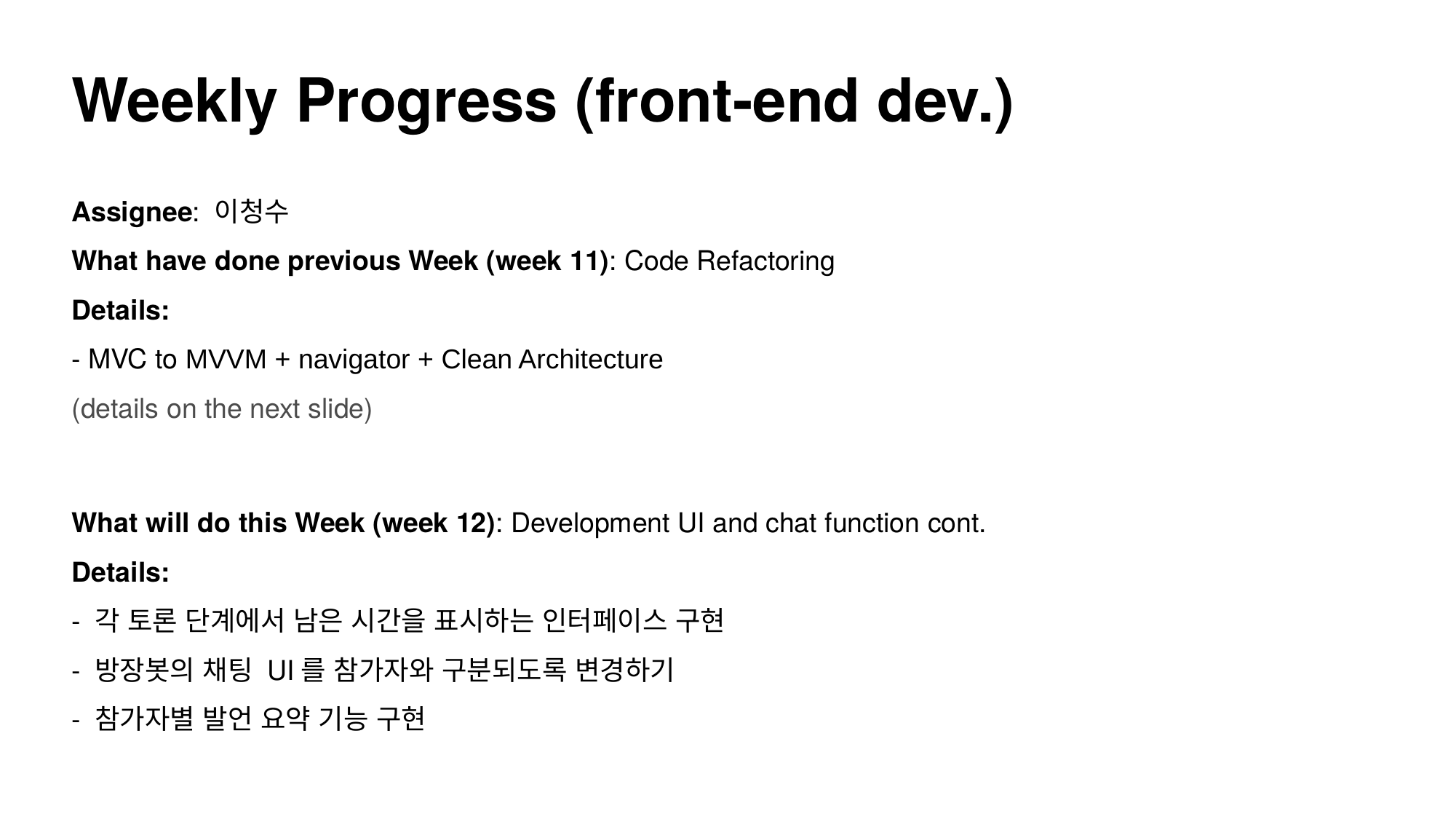

Weekly Progress (front-end dev.)
Assignee: 이청수
What have done previous Week (week 11): Code Refactoring
Details:
- MVC to MVVM + navigator + Clean Architecture
(details on the next slide)

What will do this Week (week 12): Development UI and chat function cont.
Details:
- 각 토론 단계에서 남은 시간을 표시하는 인터페이스 구현
- 방장봇의 채팅 UI를 참가자와 구분되도록 변경하기
- 참가자별 발언 요약 기능 구현